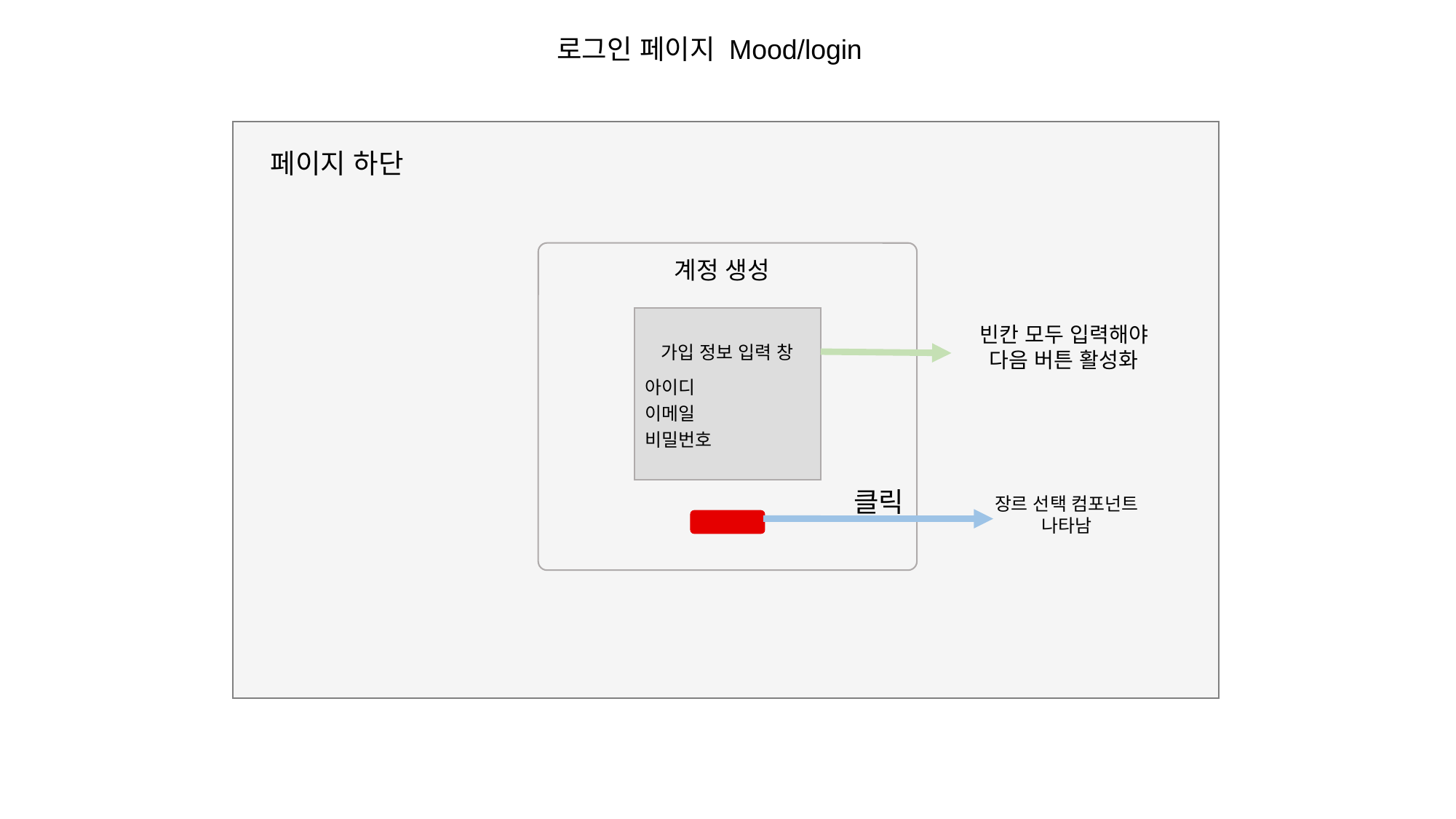

로그인 페이지 Mood/login

페이지 하단

계정 생성
빈칸 모두 입력해야
다음 버튼 활성화
가입 정보 입력 창

아이디
이메일
비밀번호
클릭
장르 선택 컴포넌트
나타남